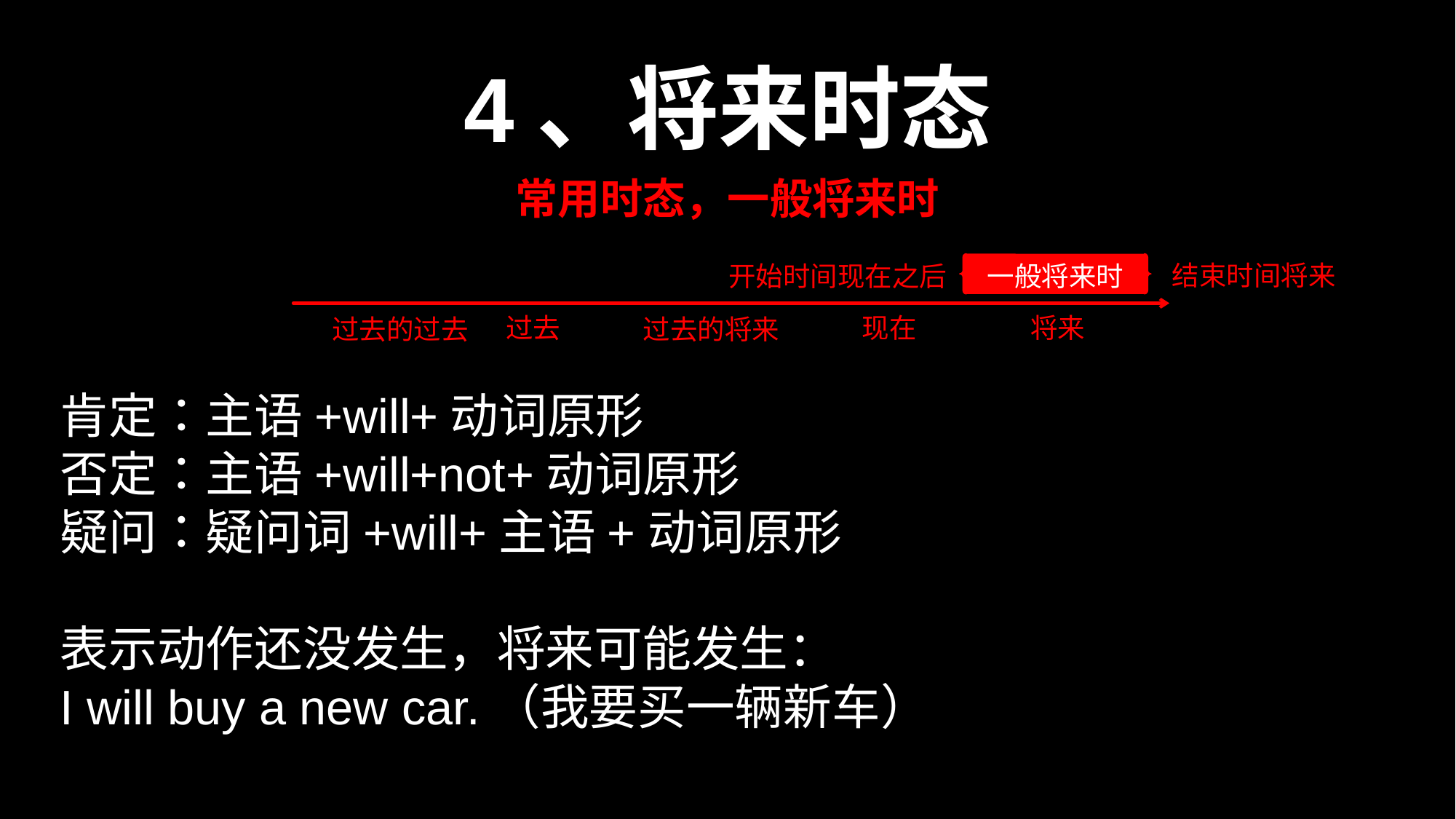

4、将来时态
常用时态，一般将来时
结束时间将来
一般将来时
过去
将来
现在
过去的将来
过去的过去
开始时间现在之后
肯定：主语+will+动词原形
否定：主语+will+not+动词原形
疑问：疑问词+will+主语+动词原形

表示动作还没发生，将来可能发生：
I will buy a new car.（我要买一辆新车）